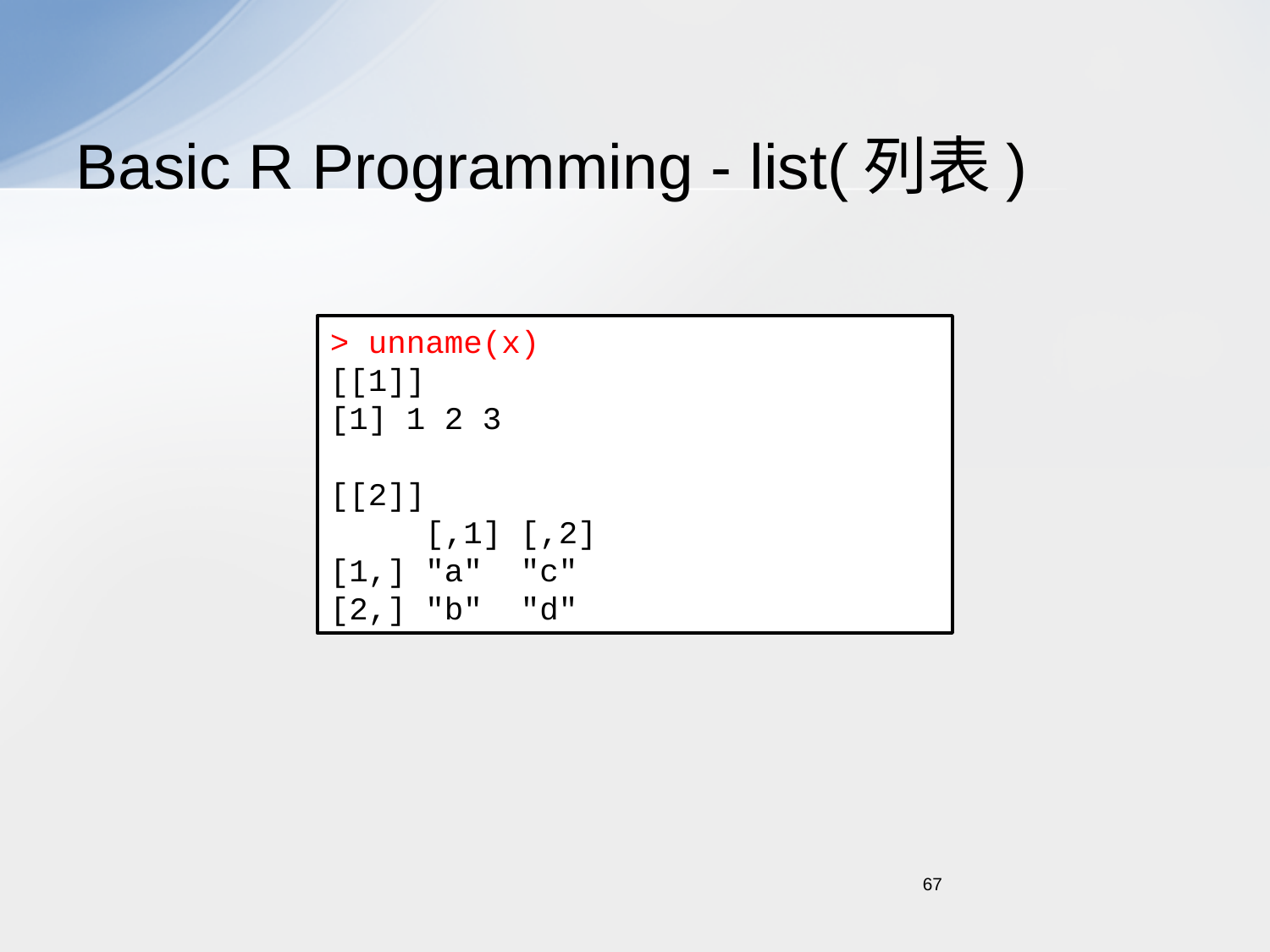

# Basic R Programming - list(列表)

> unname(x)
[[1]]
[1] 1 2 3

[[2]]
     [,1] [,2]
[1,] "a"  "c"
[2,] "b"  "d"
67